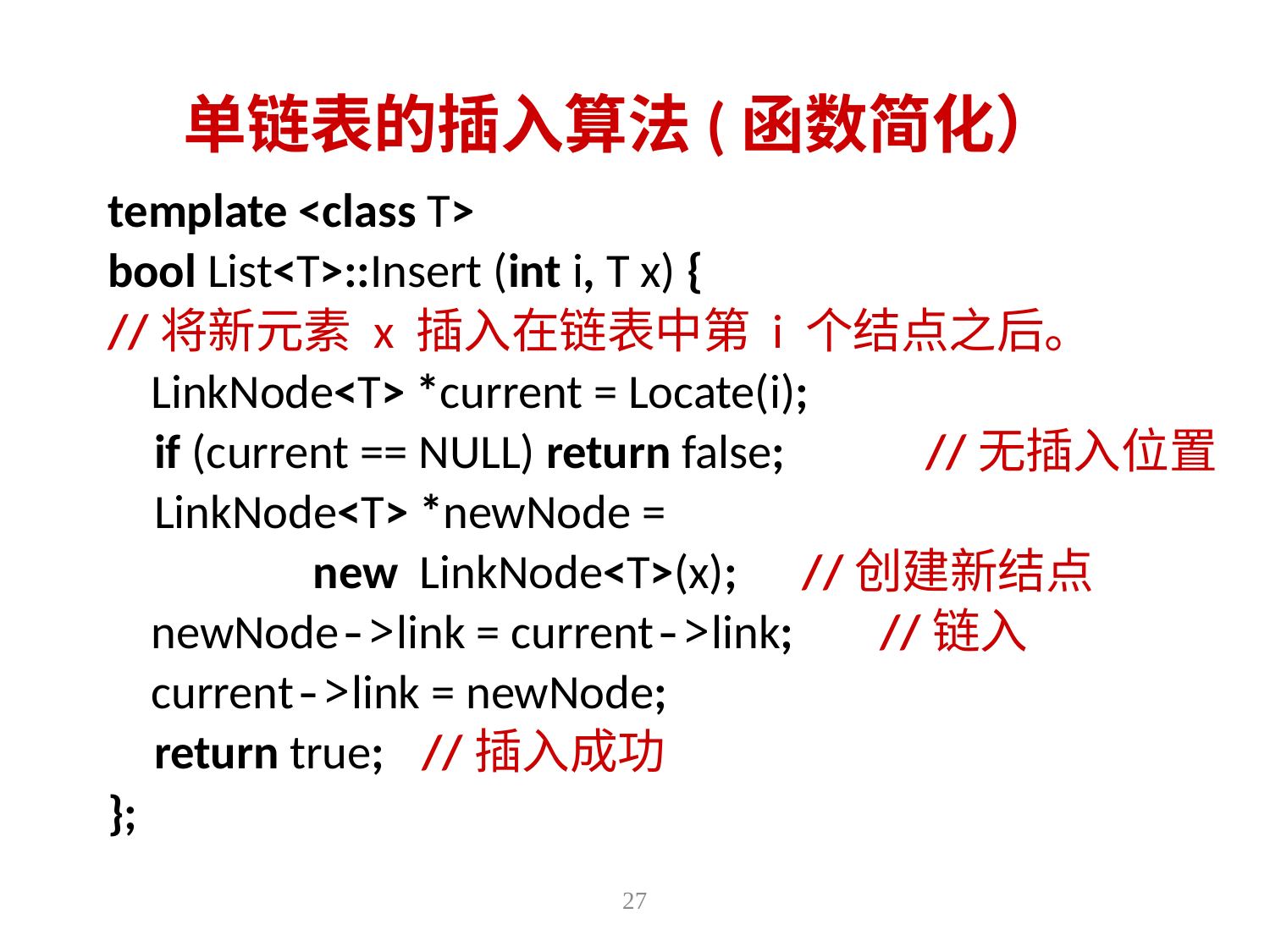

# 单链表的插入算法(函数简化）
template <class T>
bool List<T>::Insert (int i, T x) {
//将新元素 x 插入在链表中第 i 个结点之后。
    LinkNode<T> *current = Locate(i);
	if (current == NULL) return false;	   //无插入位置
	LinkNode<T> *newNode =
                   new  LinkNode<T>(x);	   //创建新结点
    newNode->link = current->link;        //链入
    current->link = newNode;
	return true; 				  //插入成功
};
27